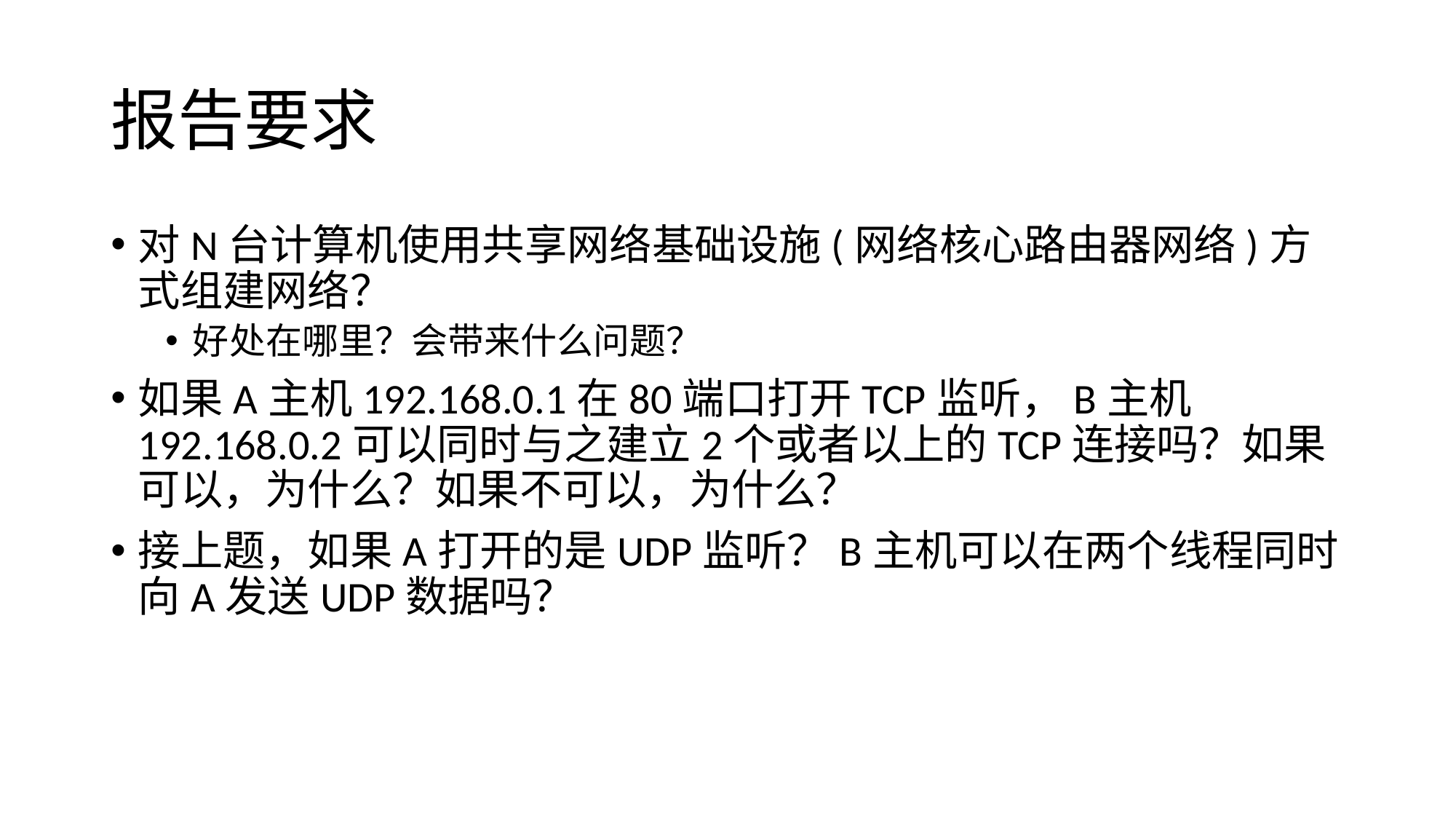

# 报告要求
对N台计算机使用共享网络基础设施(网络核心路由器网络)方式组建网络？
好处在哪里？会带来什么问题？
如果A主机192.168.0.1在80端口打开TCP监听，B主机192.168.0.2可以同时与之建立2个或者以上的TCP连接吗？如果可以，为什么？如果不可以，为什么？
接上题，如果A打开的是UDP监听？B主机可以在两个线程同时向A发送UDP数据吗？